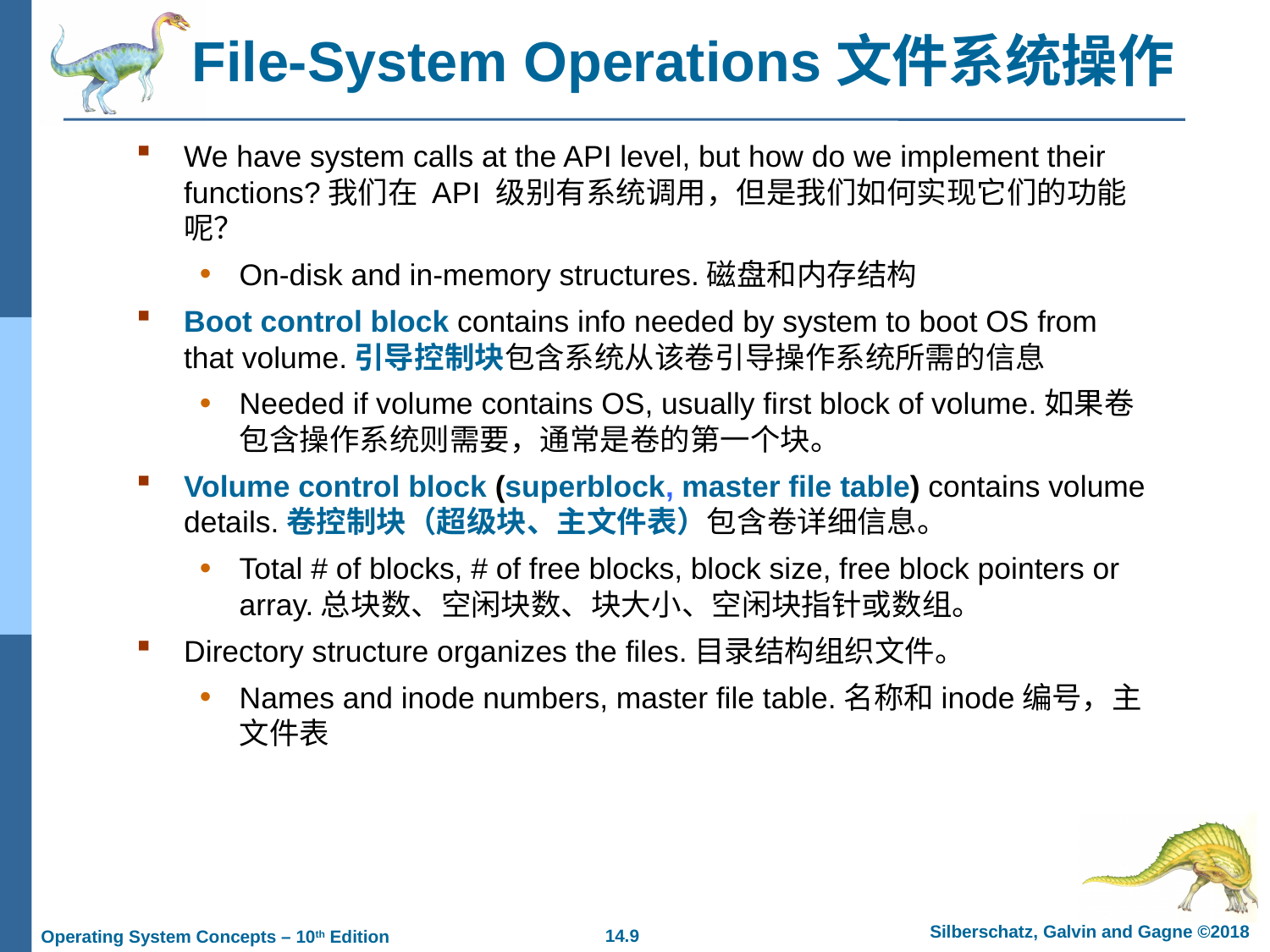

# File-System Operations文件系统操作
We have system calls at the API level, but how do we implement their functions?我们在 API 级别有系统调用，但是我们如何实现它们的功能呢？
On-disk and in-memory structures.磁盘和内存结构
Boot control block contains info needed by system to boot OS from that volume.引导控制块包含系统从该卷引导操作系统所需的信息
Needed if volume contains OS, usually first block of volume.如果卷包含操作系统则需要，通常是卷的第一个块。
Volume control block (superblock, master file table) contains volume details.卷控制块（超级块、主文件表）包含卷详细信息。
Total # of blocks, # of free blocks, block size, free block pointers or array.总块数、空闲块数、块大小、空闲块指针或数组。
Directory structure organizes the files.目录结构组织文件。
Names and inode numbers, master file table.名称和inode编号，主文件表